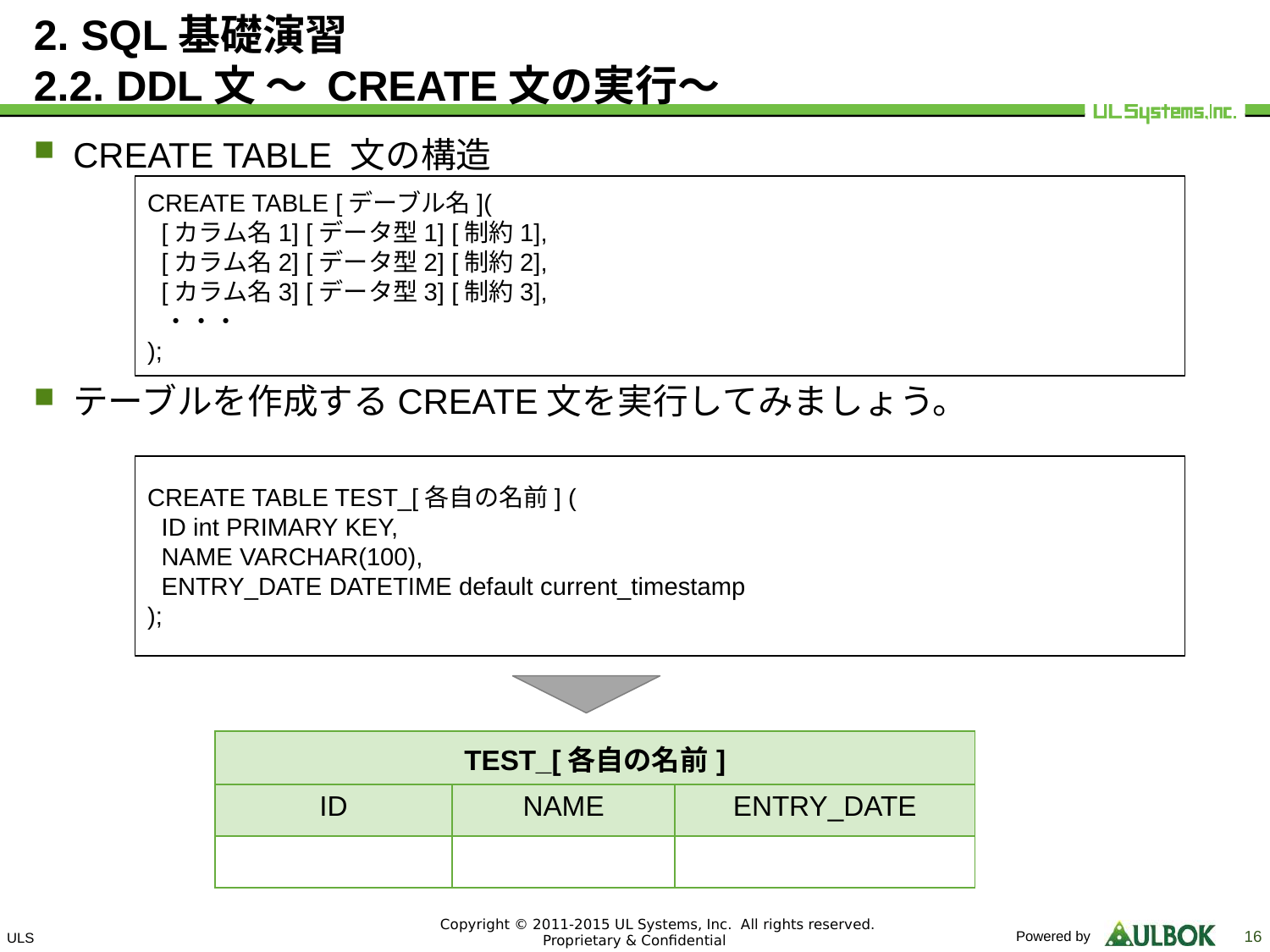

# 2. SQL基礎演習 2.2. DDL文 ～ CREATE文の実行～
CREATE TABLE 文の構造

テーブルを作成するCREATE文を実行してみましょう。

CREATE TABLE [デーブル名](
  [カラム名1] [データ型1] [制約1],
  [カラム名2] [データ型2] [制約2],
  [カラム名3] [データ型3] [制約3],
  ・・・
);
CREATE TABLE TEST_[各自の名前] (
  ID int PRIMARY KEY,
  NAME VARCHAR(100),
  ENTRY_DATE DATETIME default current_timestamp
);

| TEST\_[各自の名前] |  |  |
| --- | --- | --- |
| ID | NAME | ENTRY\_DATE |
|  |  |  |